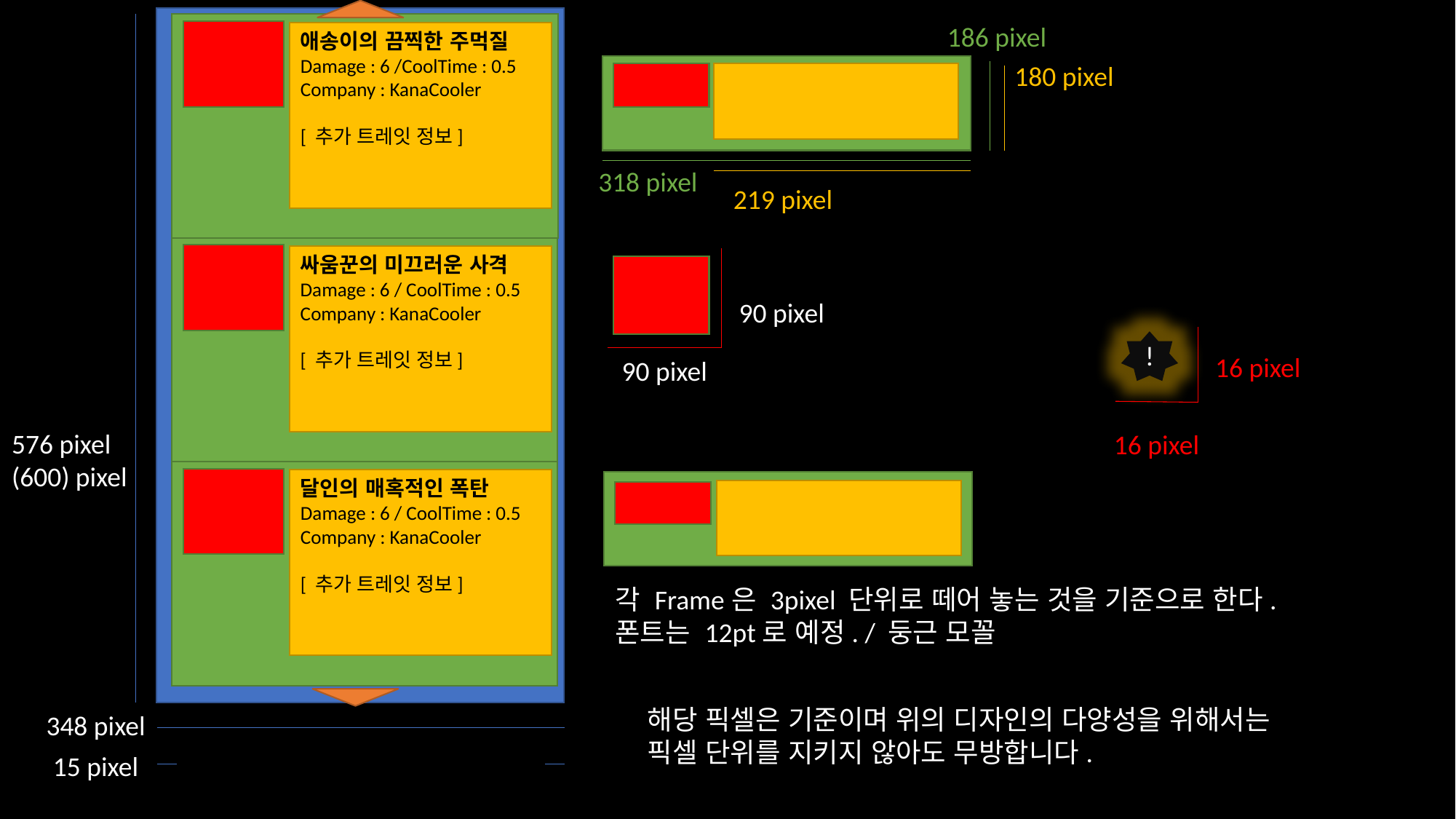

애송이의 끔찍한 주먹질
Damage : 6 /CoolTime : 0.5
Company : KanaCooler

[ 추가 트레잇 정보]

싸움꾼의 미끄러운 사격
Damage : 6 / CoolTime : 0.5
Company : KanaCooler

[ 추가 트레잇 정보]

달인의 매혹적인 폭탄
Damage : 6 / CoolTime : 0.5
Company : KanaCooler

[ 추가 트레잇 정보]

186 pixel
180 pixel

318 pixel
219 pixel

90 pixel
!
16 pixel
90 pixel
576 pixel
(600) pixel
16 pixel

각 Frame은 3pixel 단위로 떼어 놓는 것을 기준으로 한다.
폰트는 12pt로 예정. / 둥근 모꼴
해당 픽셀은 기준이며 위의 디자인의 다양성을 위해서는
픽셀 단위를 지키지 않아도 무방합니다.
348 pixel
15 pixel